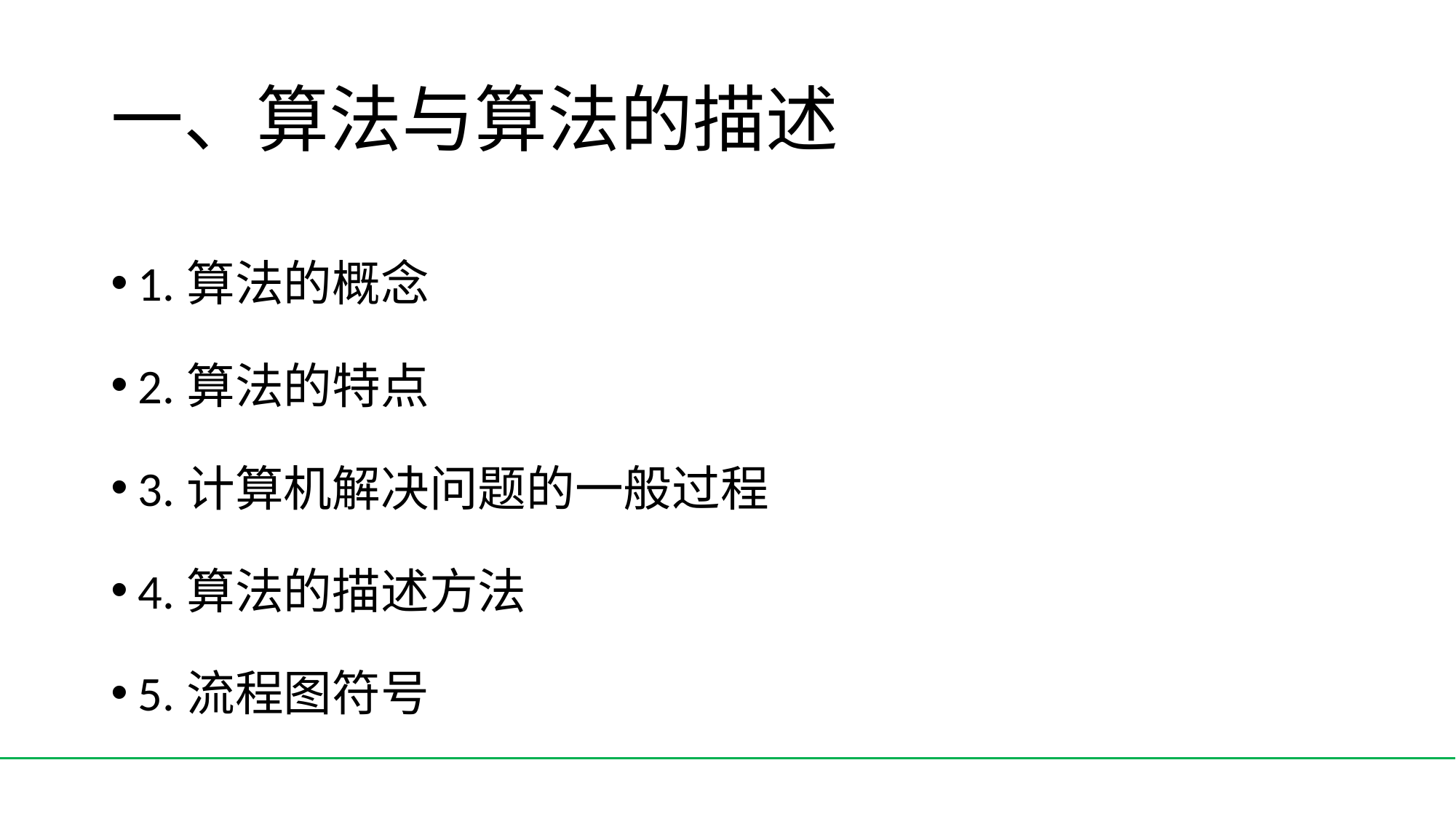

# 一、算法与算法的描述
1.算法的概念
2.算法的特点
3.计算机解决问题的一般过程
4.算法的描述方法
5.流程图符号